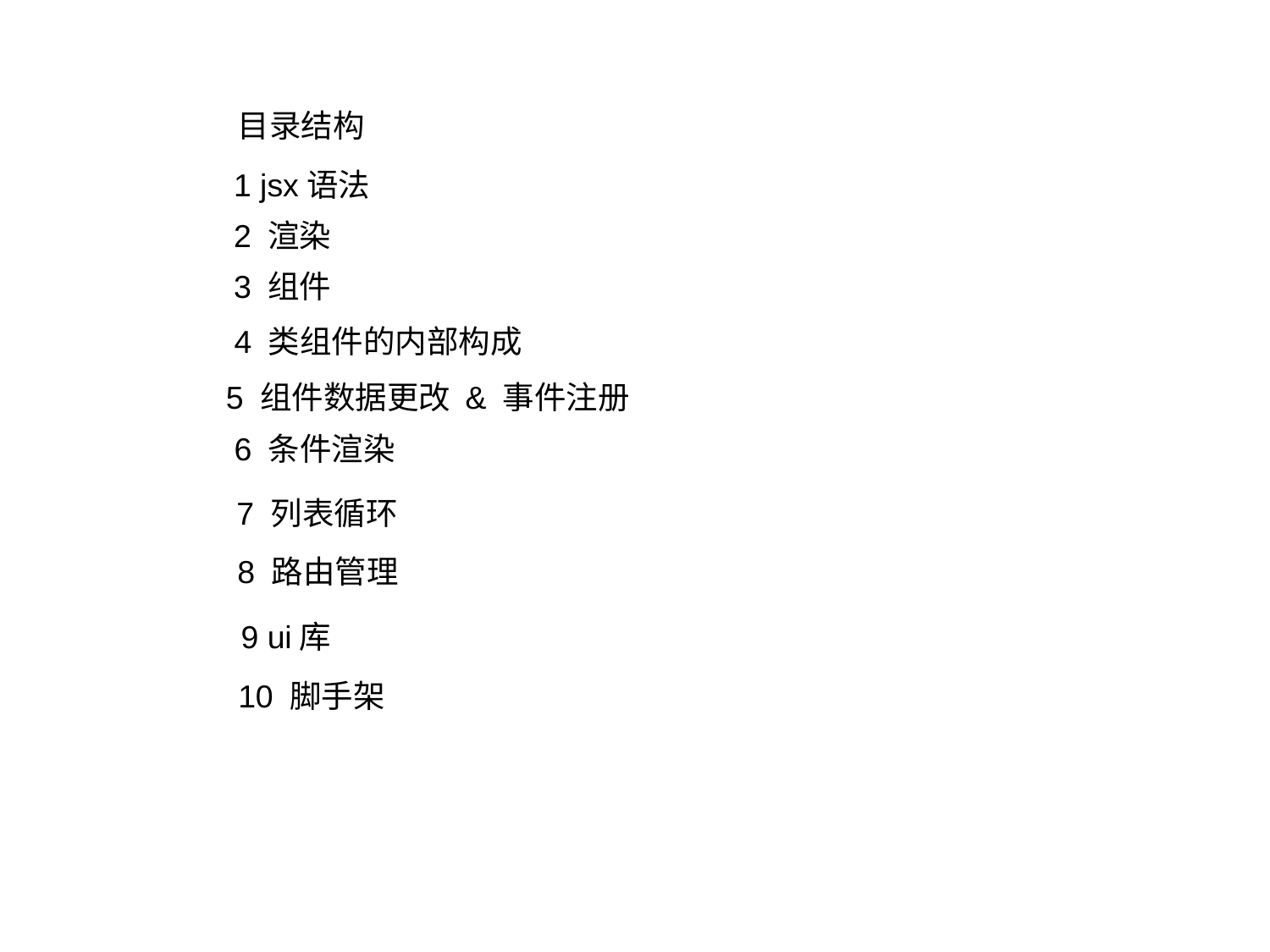

目录结构
1 jsx语法
2 渲染
3 组件
4 类组件的内部构成
5 组件数据更改 & 事件注册
6 条件渲染
7 列表循环
8 路由管理
9 ui库
10 脚手架